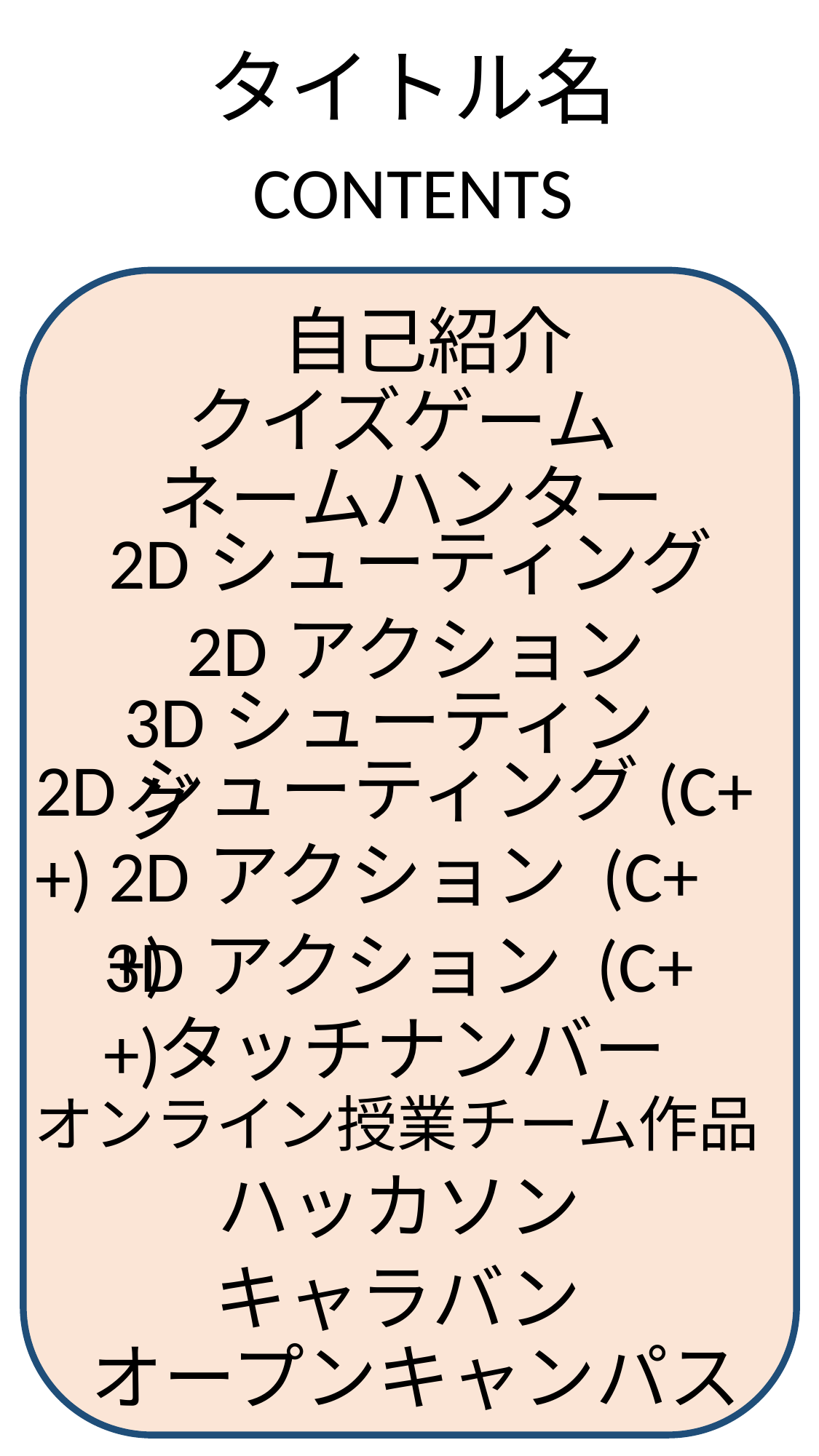

タイトル名
CONTENTS

自己紹介
クイズゲーム
ネームハンター
2Dシューティング
2Dアクション
3Dシューティング
2Dシューティング(C++)
2Dアクション (C++)
3Dアクション (C++)
タッチナンバー
オンライン授業チーム作品
ハッカソン
キャラバン
オープンキャンパス